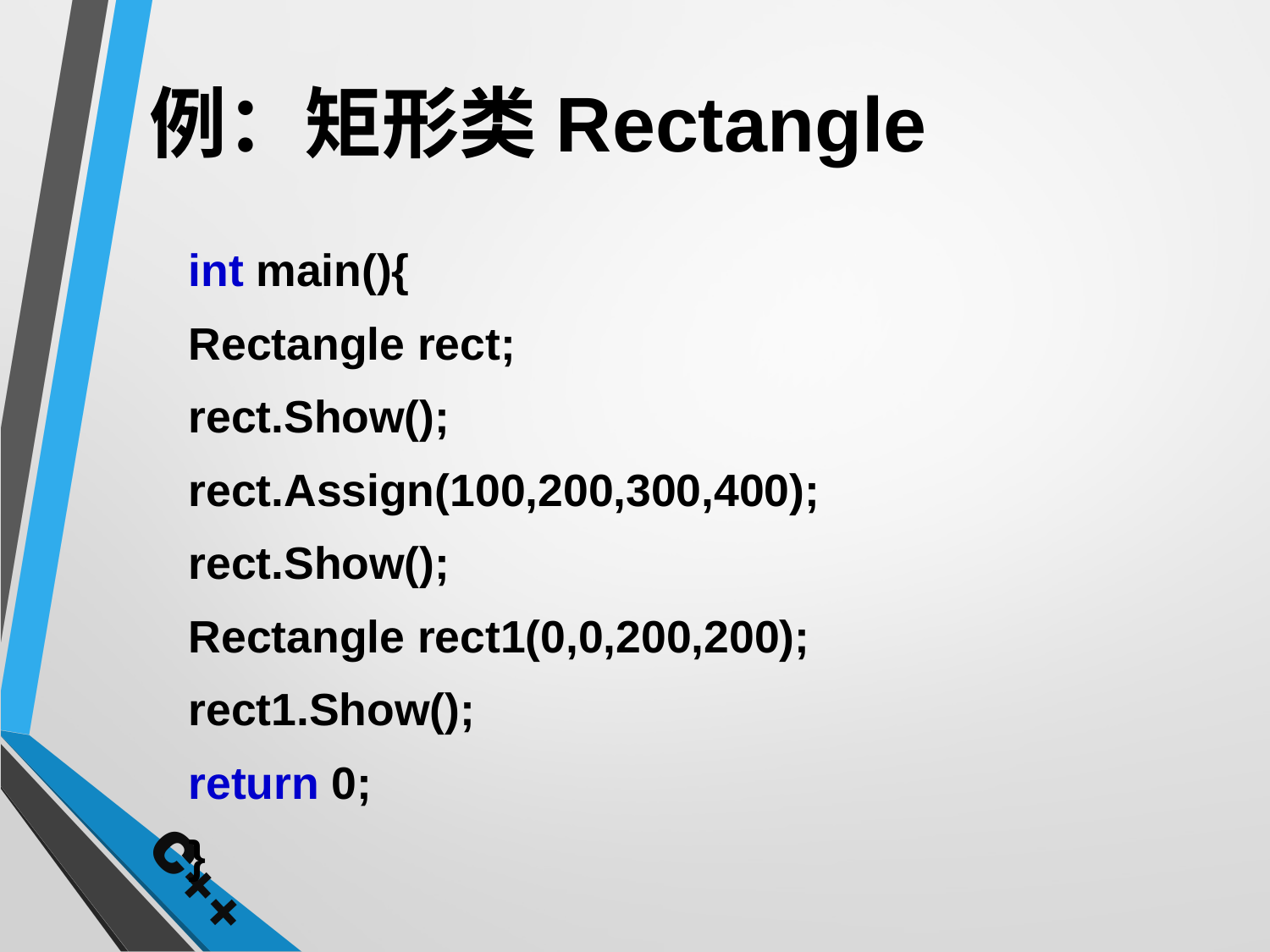

# 例：矩形类Rectangle
	int main(){
		Rectangle rect;
		rect.Show();
		rect.Assign(100,200,300,400);
		rect.Show();
		Rectangle rect1(0,0,200,200);
		rect1.Show();
		return 0;
	}